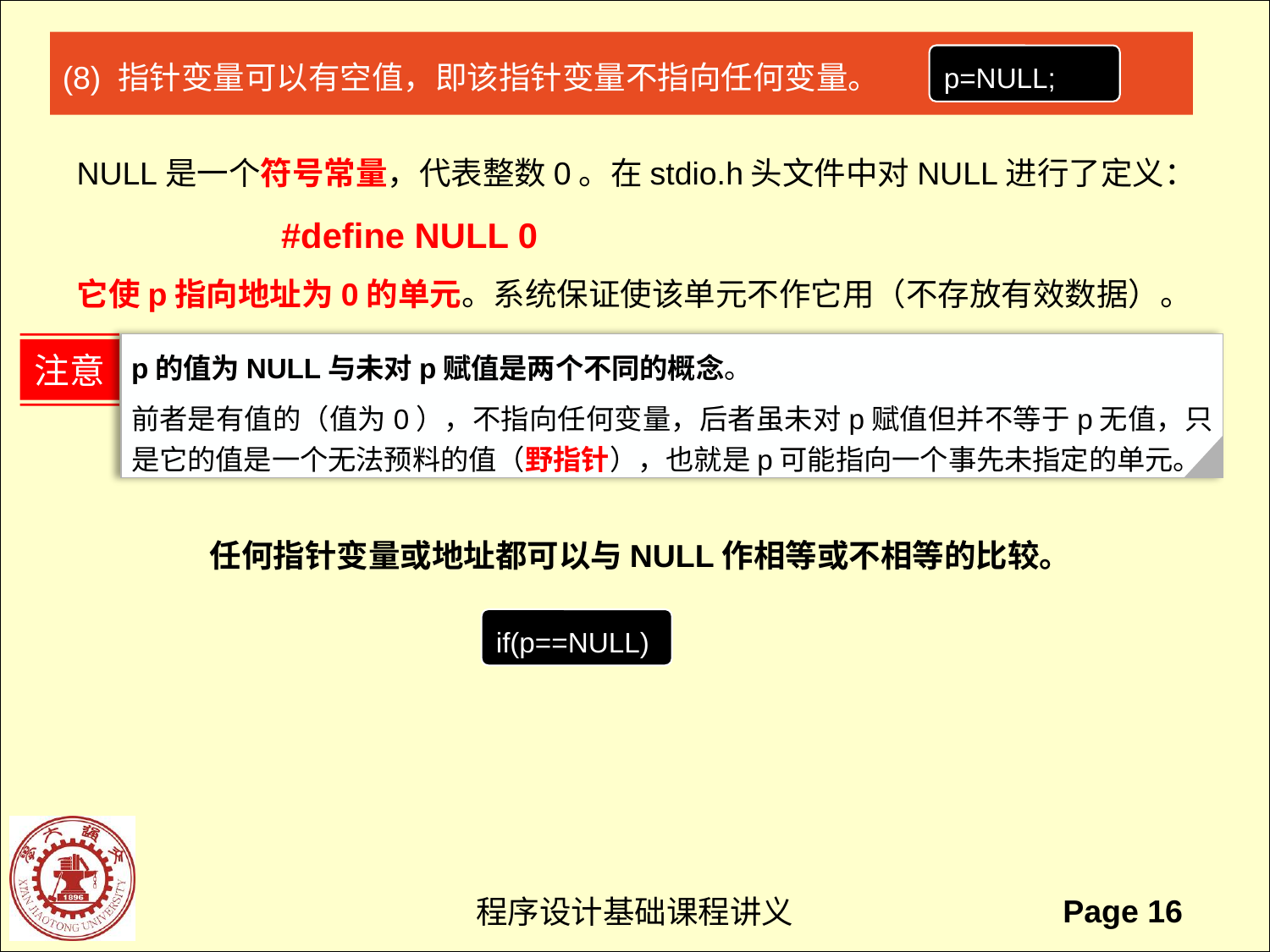

(8) 指针变量可以有空值，即该指针变量不指向任何变量。
p=NULL;
NULL是一个符号常量，代表整数0。在stdio.h头文件中对NULL进行了定义：
                     #define NULL 0
它使p指向地址为0的单元。系统保证使该单元不作它用（不存放有效数据）。

注意
p的值为NULL与未对p赋值是两个不同的概念。
前者是有值的（值为0），不指向任何变量，后者虽未对p赋值但并不等于p无值，只是它的值是一个无法预料的值（野指针），也就是p可能指向一个事先未指定的单元。

任何指针变量或地址都可以与NULL作相等或不相等的比较。
if(p==NULL)